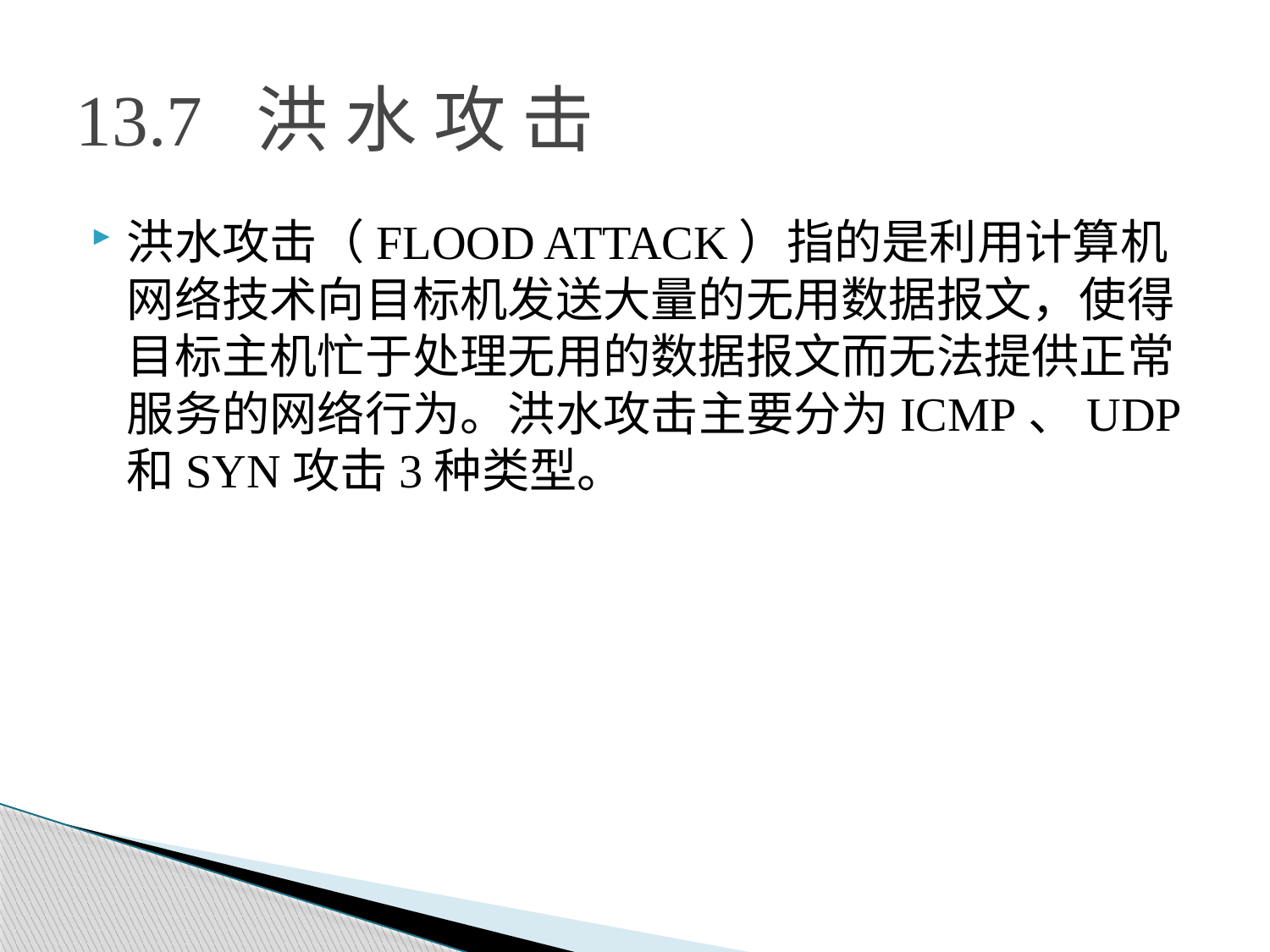

# 13.7  洪 水 攻 击
洪水攻击（FLOOD ATTACK）指的是利用计算机网络技术向目标机发送大量的无用数据报文，使得目标主机忙于处理无用的数据报文而无法提供正常服务的网络行为。洪水攻击主要分为ICMP、UDP和SYN攻击3种类型。